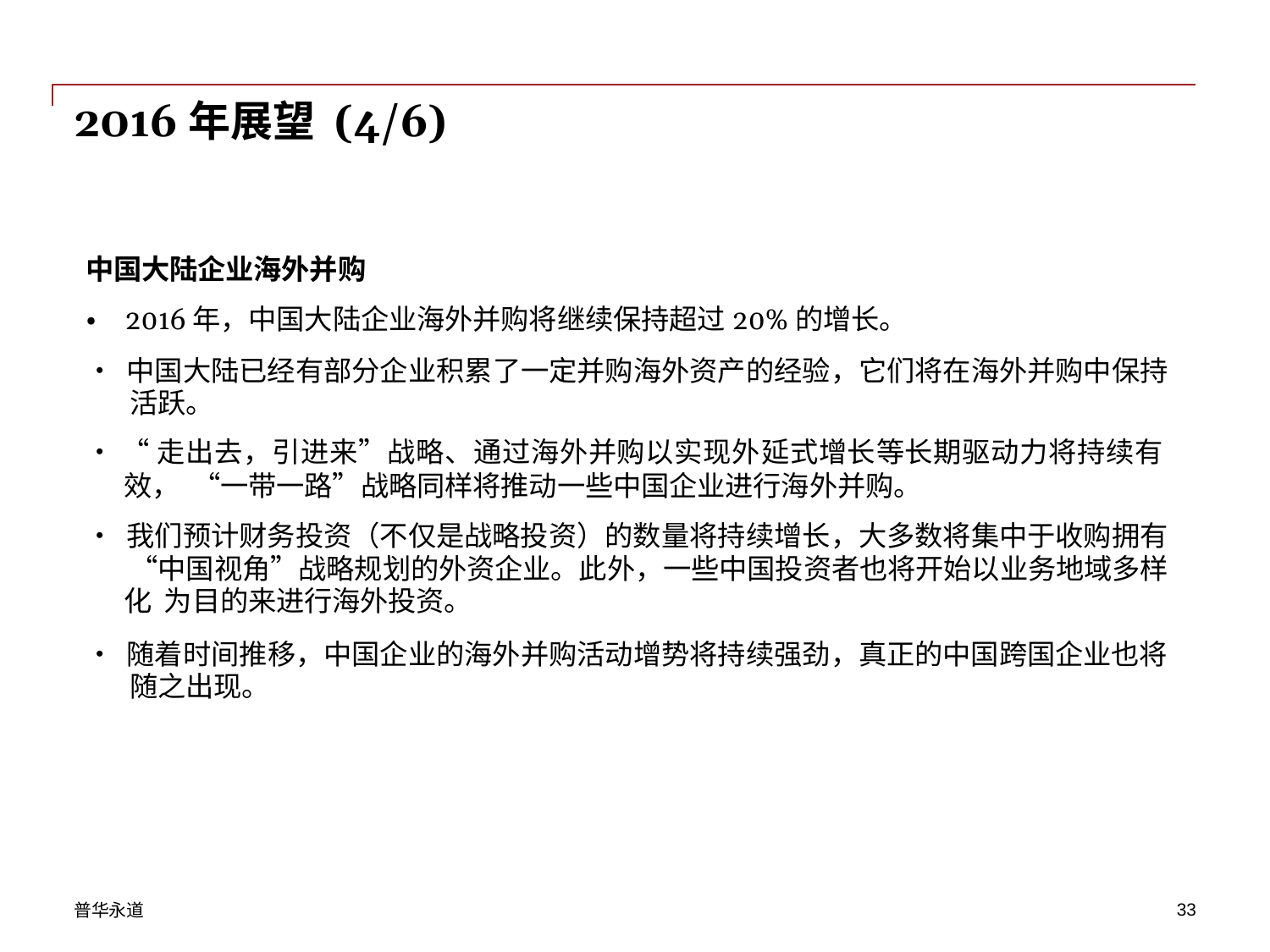

# 2016年展望 (4/6)
中国大陆企业海外并购
•	2016年，中国大陆企业海外并购将继续保持超过20%的增长。
• 中国大陆已经有部分企业积累了一定并购海外资产的经验，它们将在海外并购中保持  活跃。
• “走出去，引进来”战略、通过海外并购以实现外延式增长等长期驱动力将持续有效，  “一带一路”战略同样将推动一些中国企业进行海外并购。
• 我们预计财务投资（不仅是战略投资）的数量将持续增长，大多数将集中于收购拥有  “中国视角”战略规划的外资企业。此外，一些中国投资者也将开始以业务地域多样化  为目的来进行海外投资。
• 随着时间推移，中国企业的海外并购活动增势将持续强劲，真正的中国跨国企业也将  随之出现。
普华永道
33